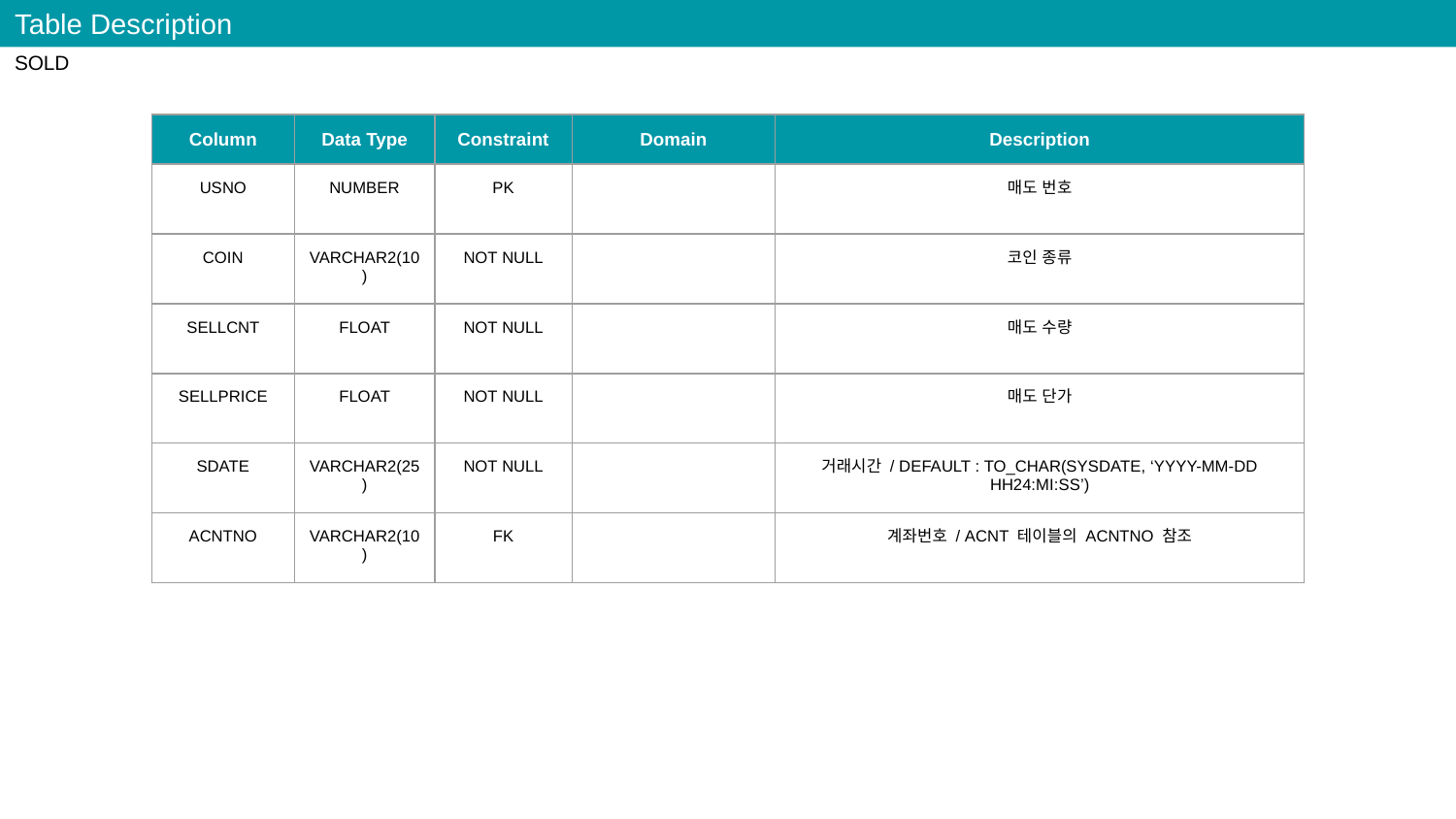

Table Description
SOLD
| Column | Data Type | Constraint | Domain | Description |
| --- | --- | --- | --- | --- |
| USNO | NUMBER | PK |  | 매도 번호 |
| COIN | VARCHAR2(10) | NOT NULL |  | 코인 종류 |
| SELLCNT | FLOAT | NOT NULL |  | 매도 수량 |
| SELLPRICE | FLOAT | NOT NULL |  | 매도 단가 |
| SDATE | VARCHAR2(25) | NOT NULL |  | 거래시간 / DEFAULT : TO\_CHAR(SYSDATE, ‘YYYY-MM-DD HH24:MI:SS’) |
| ACNTNO | VARCHAR2(10) | FK |  | 계좌번호 / ACNT 테이블의 ACNTNO 참조 |